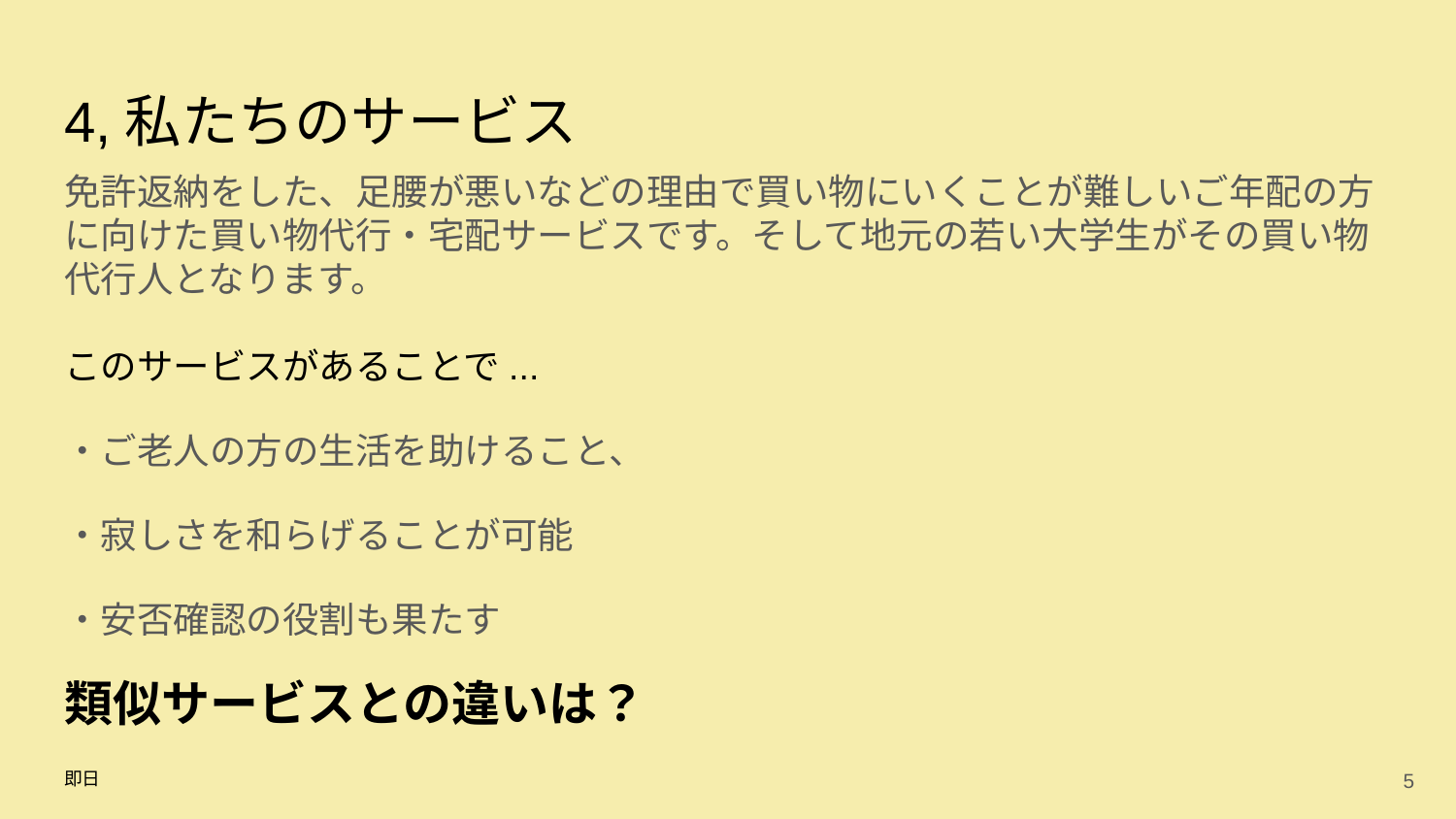

# 4,私たちのサービス
免許返納をした、足腰が悪いなどの理由で買い物にいくことが難しいご年配の方に向けた買い物代行・宅配サービスです。そして地元の若い大学生がその買い物代行人となります。

このサービスがあることで...
・ご老人の方の生活を助けること、
・寂しさを和らげることが可能
・安否確認の役割も果たす
類似サービスとの違いは？
即日

5